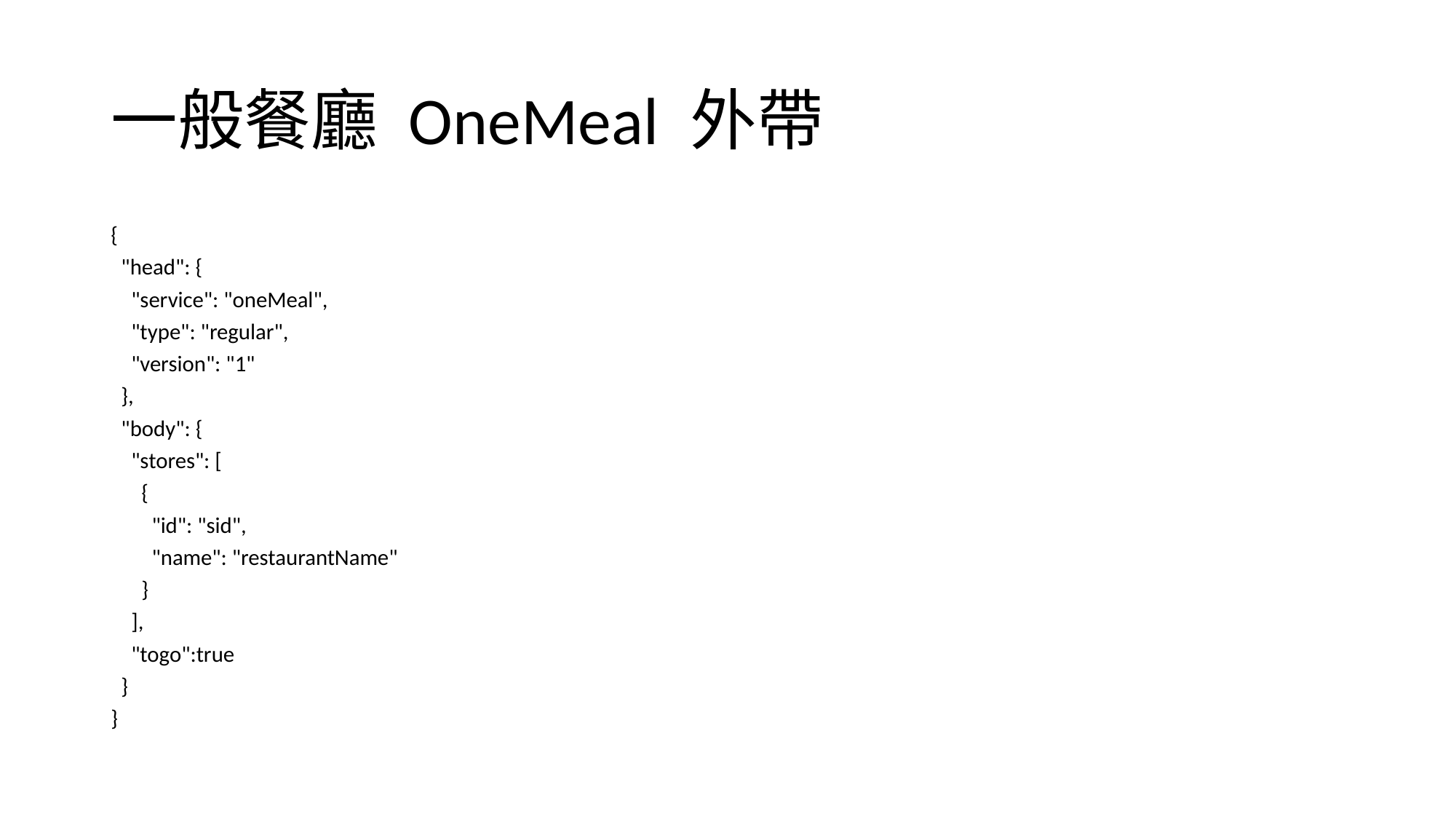

# 一般餐廳 OneMeal 外帶
{
  "head": {
    "service": "oneMeal",
    "type": "regular",
    "version": "1"
  },
  "body": {
    "stores": [
      {
        "id": "sid",
        "name": "restaurantName"
      }
    ],
    "togo":true
  }
}